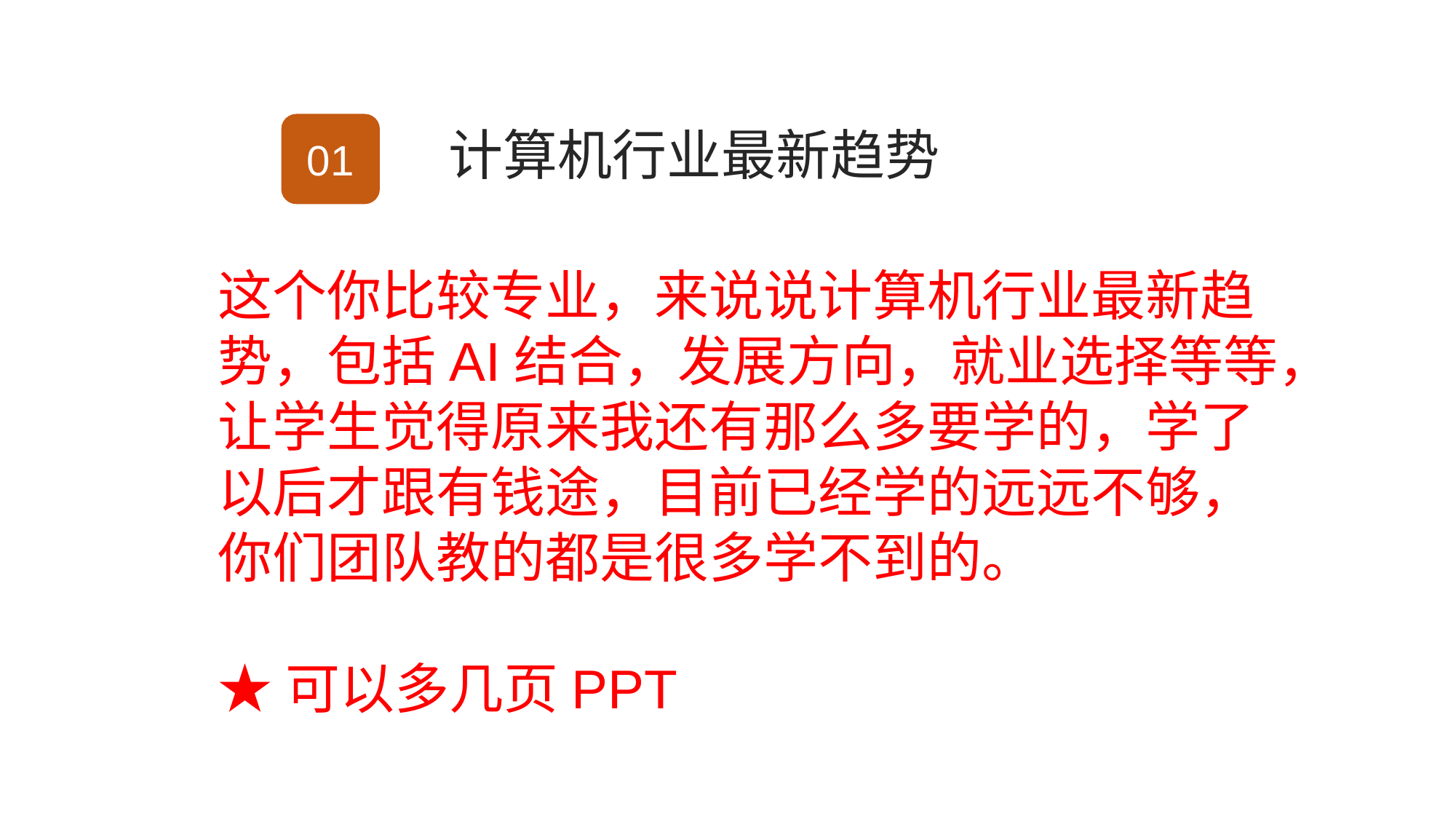

01
计算机行业最新趋势
这个你比较专业，来说说计算机行业最新趋势，包括AI结合，发展方向，就业选择等等，让学生觉得原来我还有那么多要学的，学了以后才跟有钱途，目前已经学的远远不够，你们团队教的都是很多学不到的。

★可以多几页PPT